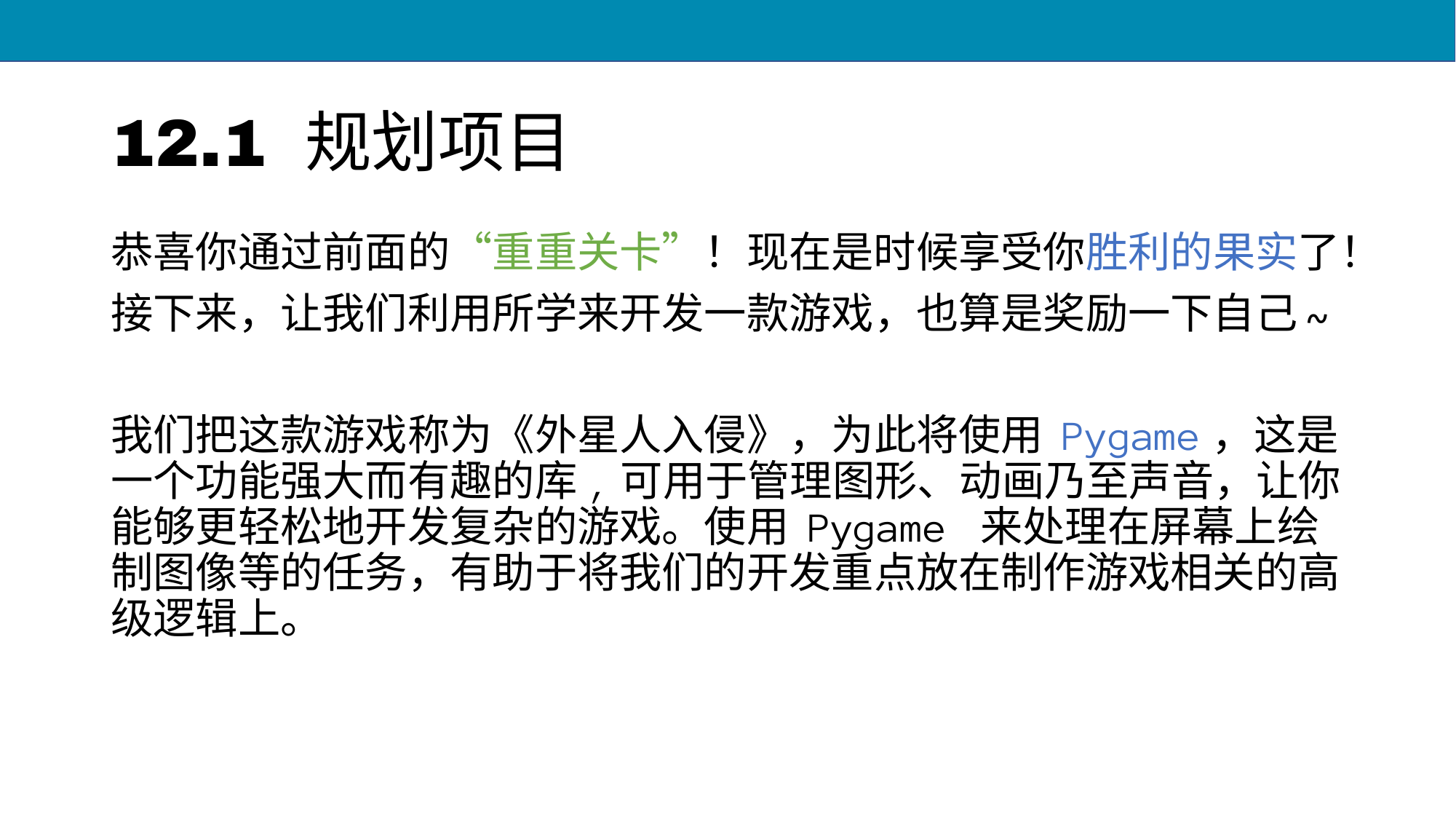

# 12.1 规划项目
恭喜你通过前面的“重重关卡”！现在是时候享受你胜利的果实了！
接下来，让我们利用所学来开发一款游戏，也算是奖励一下自己~

我们把这款游戏称为《外星人入侵》，为此将使用 Pygame，这是一个功能强大而有趣的库,可用于管理图形、动画乃至声音，让你能够更轻松地开发复杂的游戏。使用 Pygame 来处理在屏幕上绘制图像等的任务，有助于将我们的开发重点放在制作游戏相关的高级逻辑上。